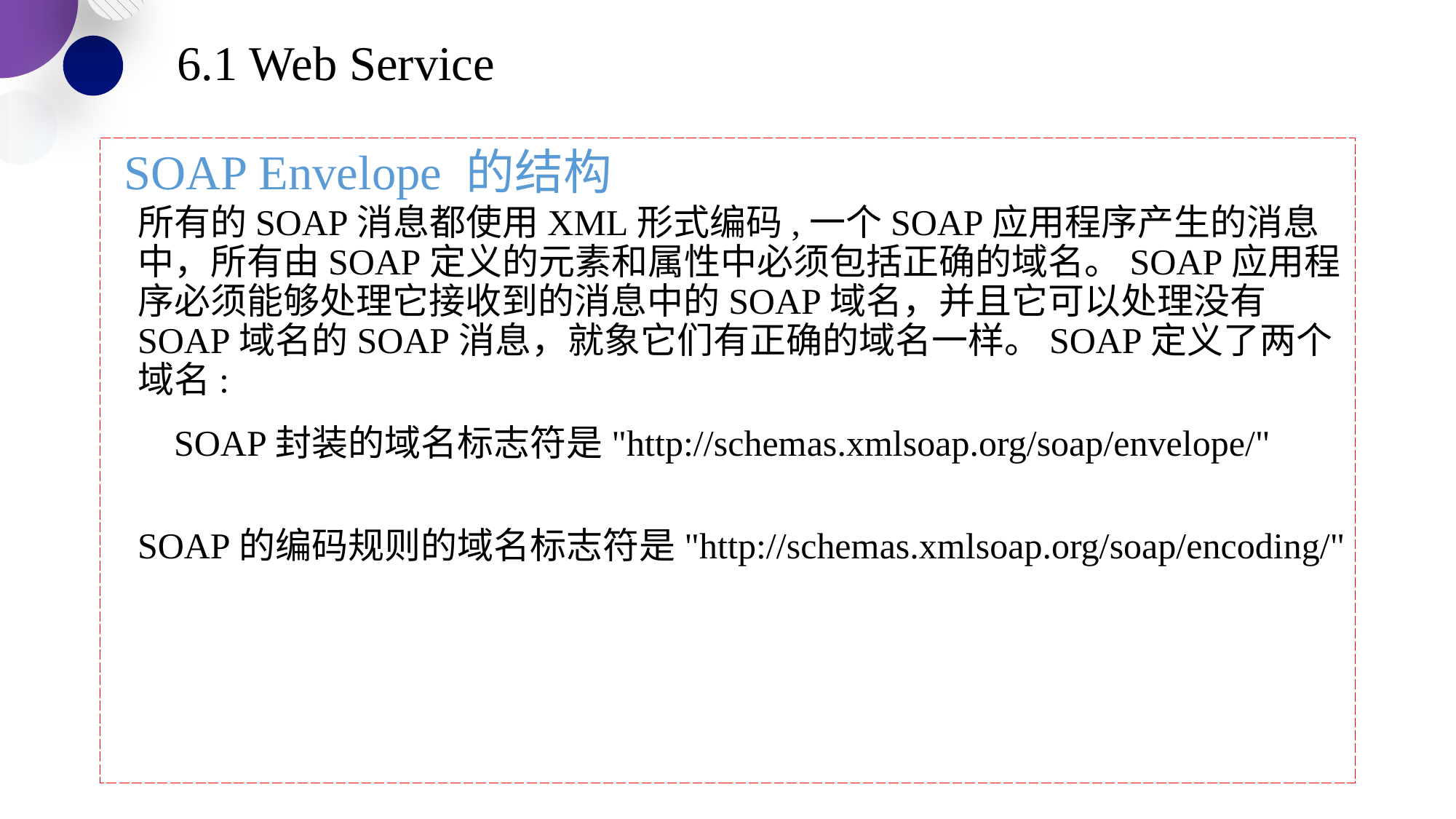

6.1 Web Service

所有的SOAP消息都使用XML形式编码,一个SOAP应用程序产生的消息中，所有由SOAP定义的元素和属性中必须包括正确的域名。SOAP应用程序必须能够处理它接收到的消息中的SOAP域名，并且它可以处理没有SOAP域名的SOAP消息，就象它们有正确的域名一样。SOAP定义了两个域名:
    SOAP封装的域名标志符是"http://schemas.xmlsoap.org/soap/envelope/"
    SOAP的编码规则的域名标志符是"http://schemas.xmlsoap.org/soap/encoding/"
# SOAP Envelope 的结构